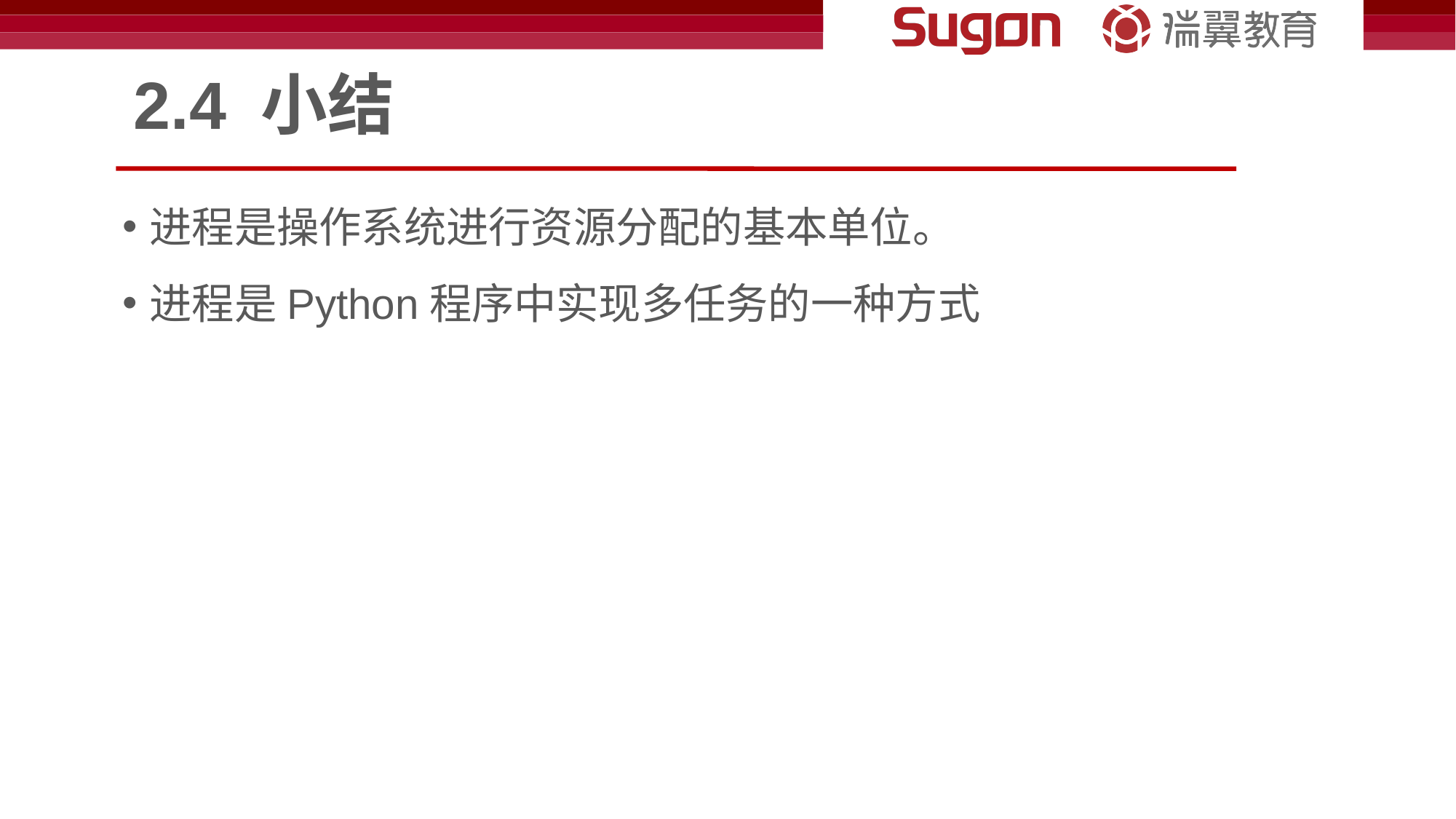

# 2.4 小结
进程是操作系统进行资源分配的基本单位。
进程是Python程序中实现多任务的一种方式